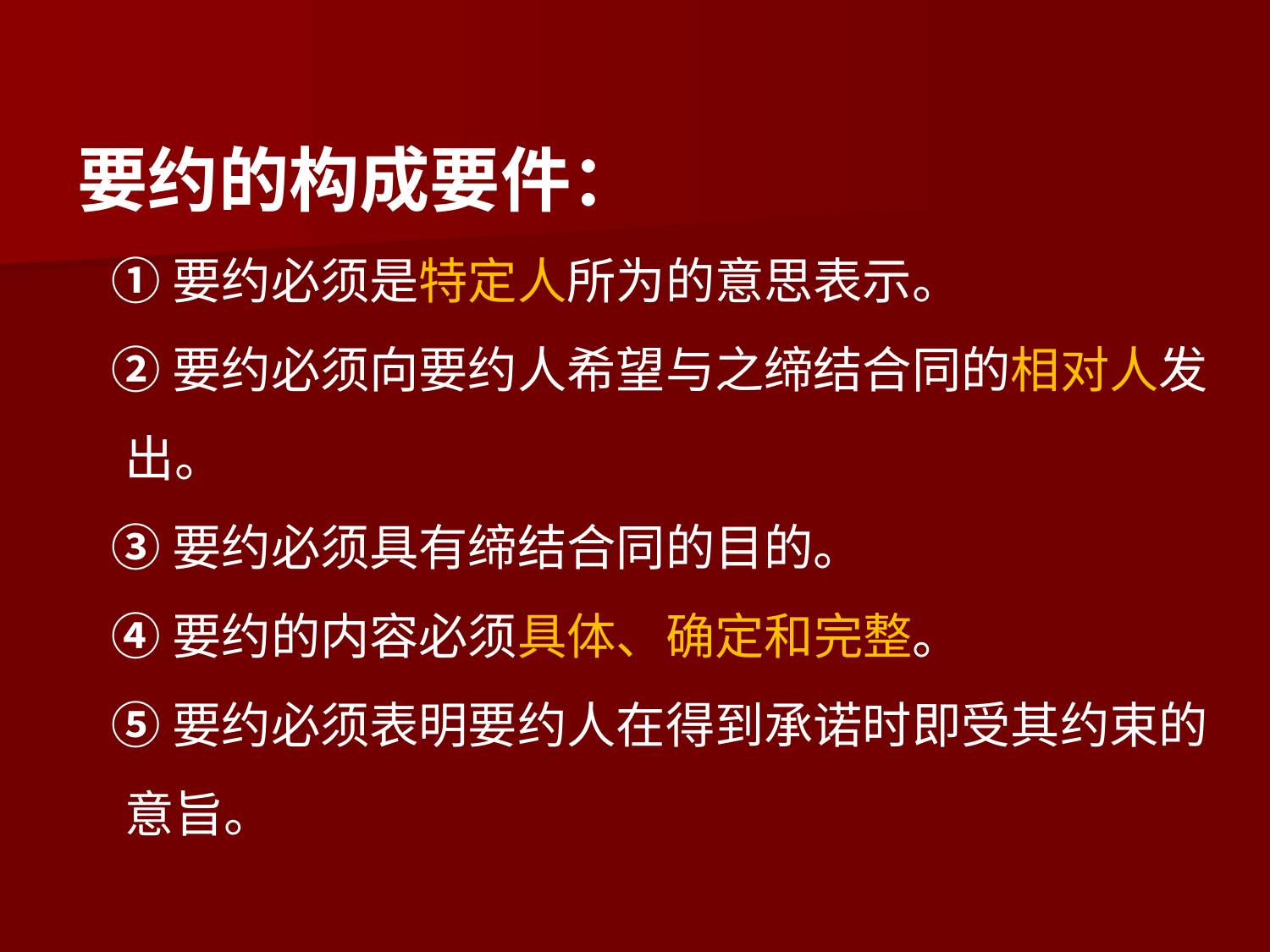

要约的构成要件：
   ①要约必须是特定人所为的意思表示。
   ②要约必须向要约人希望与之缔结合同的相对人发出。
   ③要约必须具有缔结合同的目的。
   ④要约的内容必须具体、确定和完整。
   ⑤要约必须表明要约人在得到承诺时即受其约束的意旨。

18